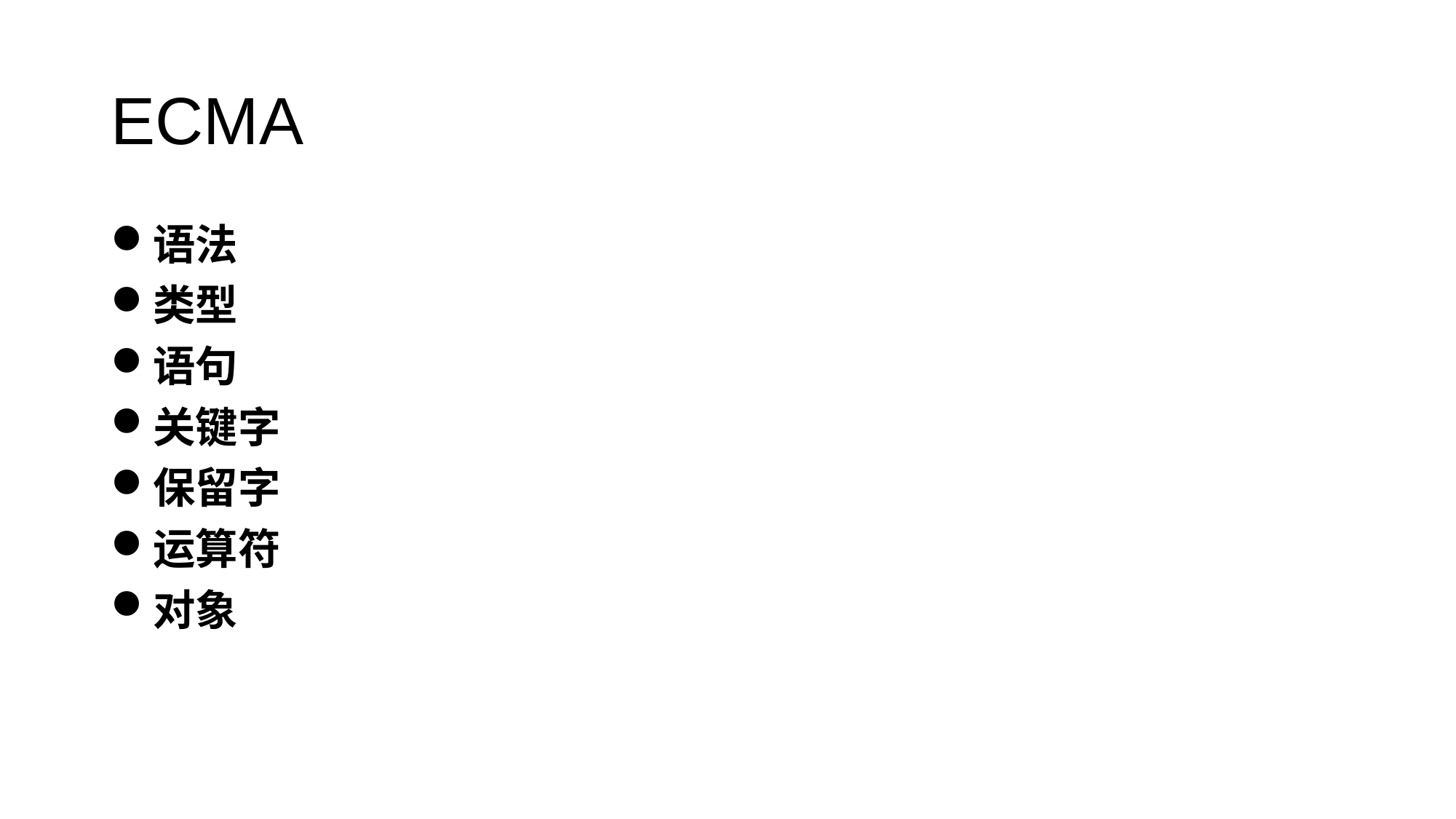

# ECMA
语法
类型
语句
关键字
保留字
运算符
对象